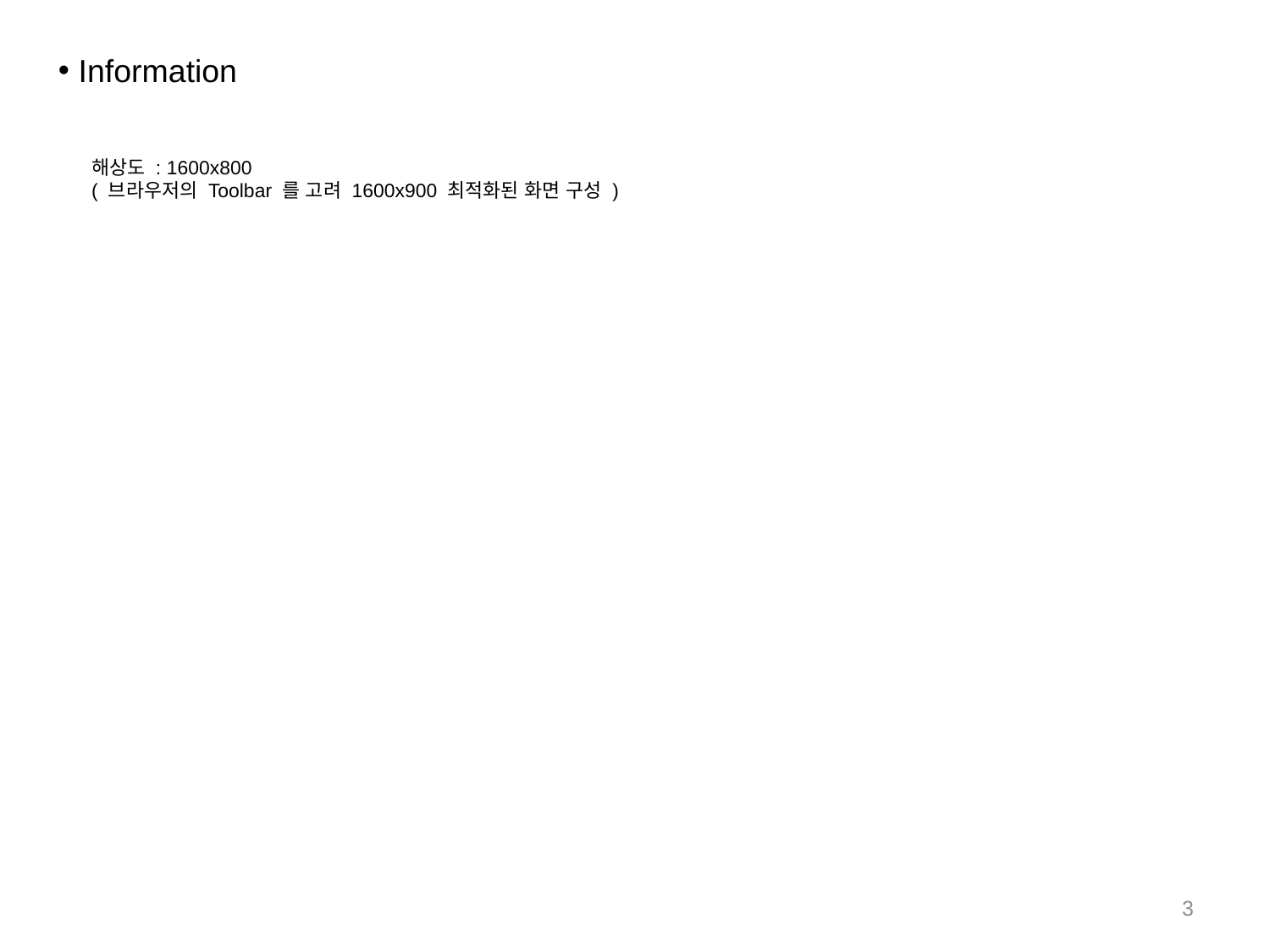

Information
해상도 : 1600x800
( 브라우저의 Toolbar 를 고려 1600x900 최적화된 화면 구성 )
3